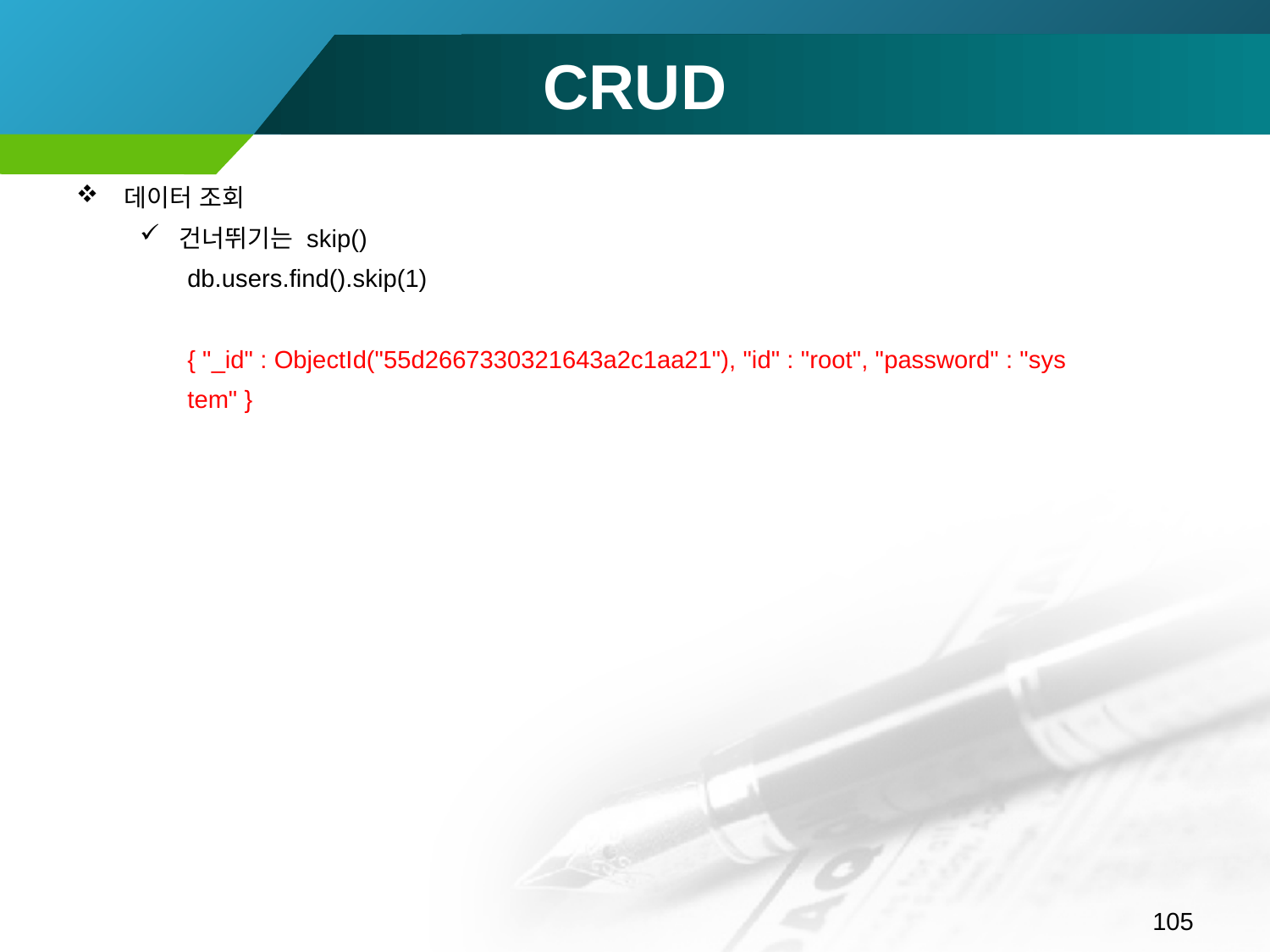

# CRUD
데이터 조회
건너뛰기는 skip()
db.users.find().skip(1)

{ "_id" : ObjectId("55d2667330321643a2c1aa21"), "id" : "root", "password" : "sys
tem" }

105